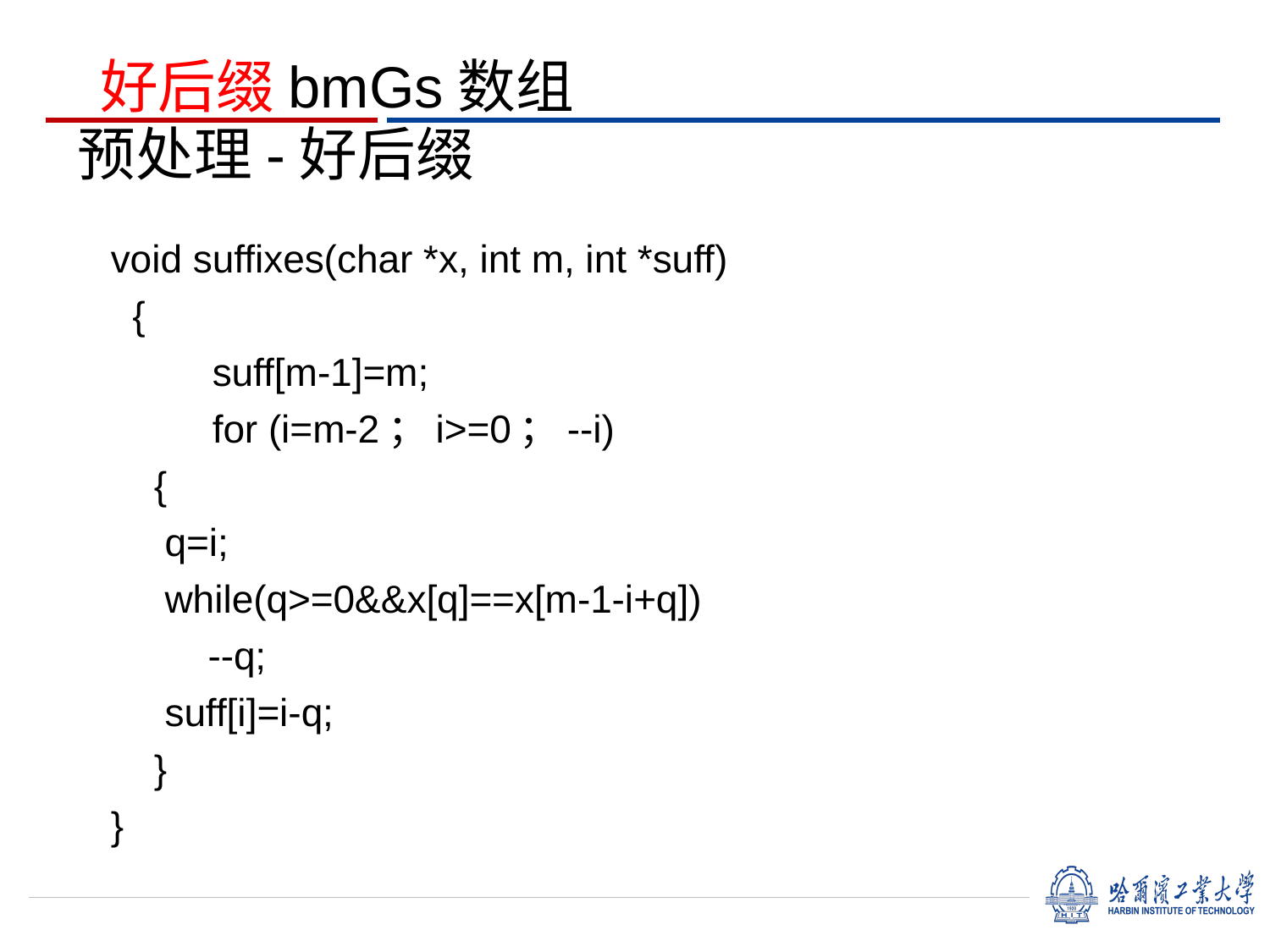

好后缀bmGs数组
# 预处理-好后缀
 void suffixes(char *x, int m, int *suff)
   {
  　　suff[m-1]=m;
  　　for (i=m-2；i>=0；--i)
     {
      q=i;
      while(q>=0&&x[q]==x[m-1-i+q])
          --q;
      suff[i]=i-q;
     }
 }